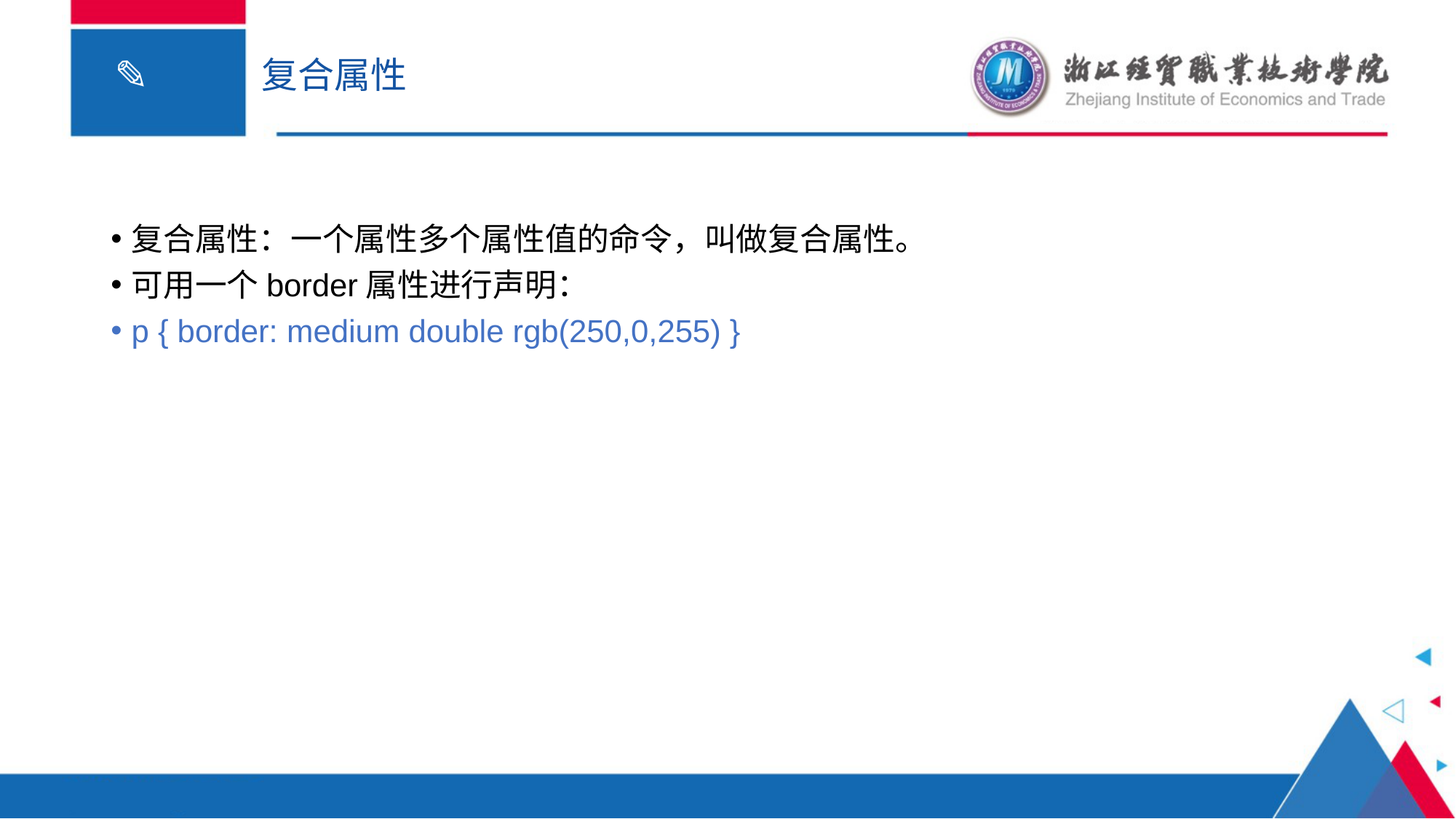

# 复合属性
复合属性：一个属性多个属性值的命令，叫做复合属性。
可用一个border属性进行声明：
p { border: medium double rgb(250,0,255) }